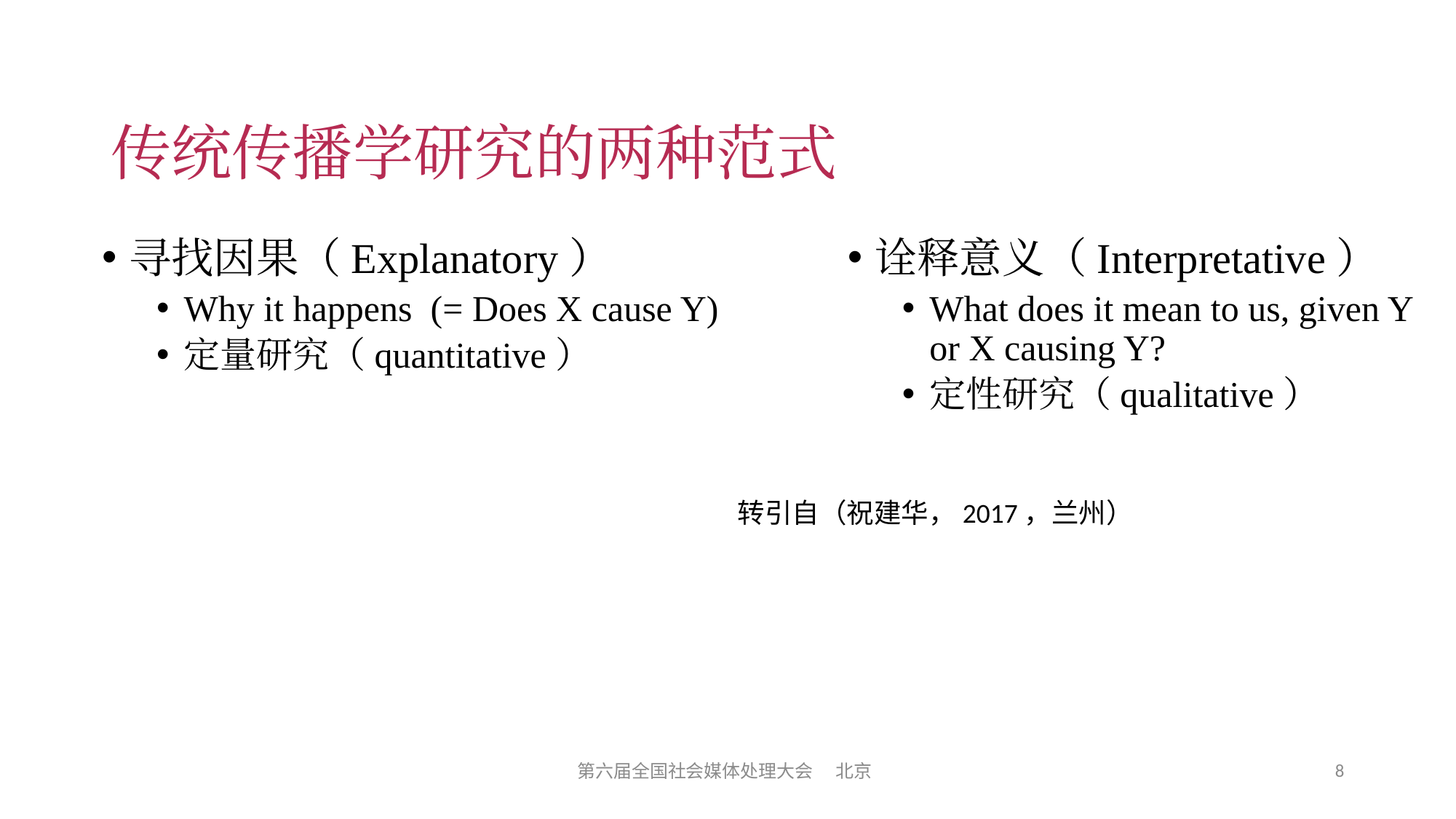

# 传统传播学研究的两种范式
诠释意义（Interpretative）
What does it mean to us, given Y or X causing Y?
定性研究（qualitative）
寻找因果（Explanatory）
Why it happens  (= Does X cause Y)
定量研究（quantitative）
转引自（祝建华，2017，兰州）
8
第六届全国社会媒体处理大会    北京